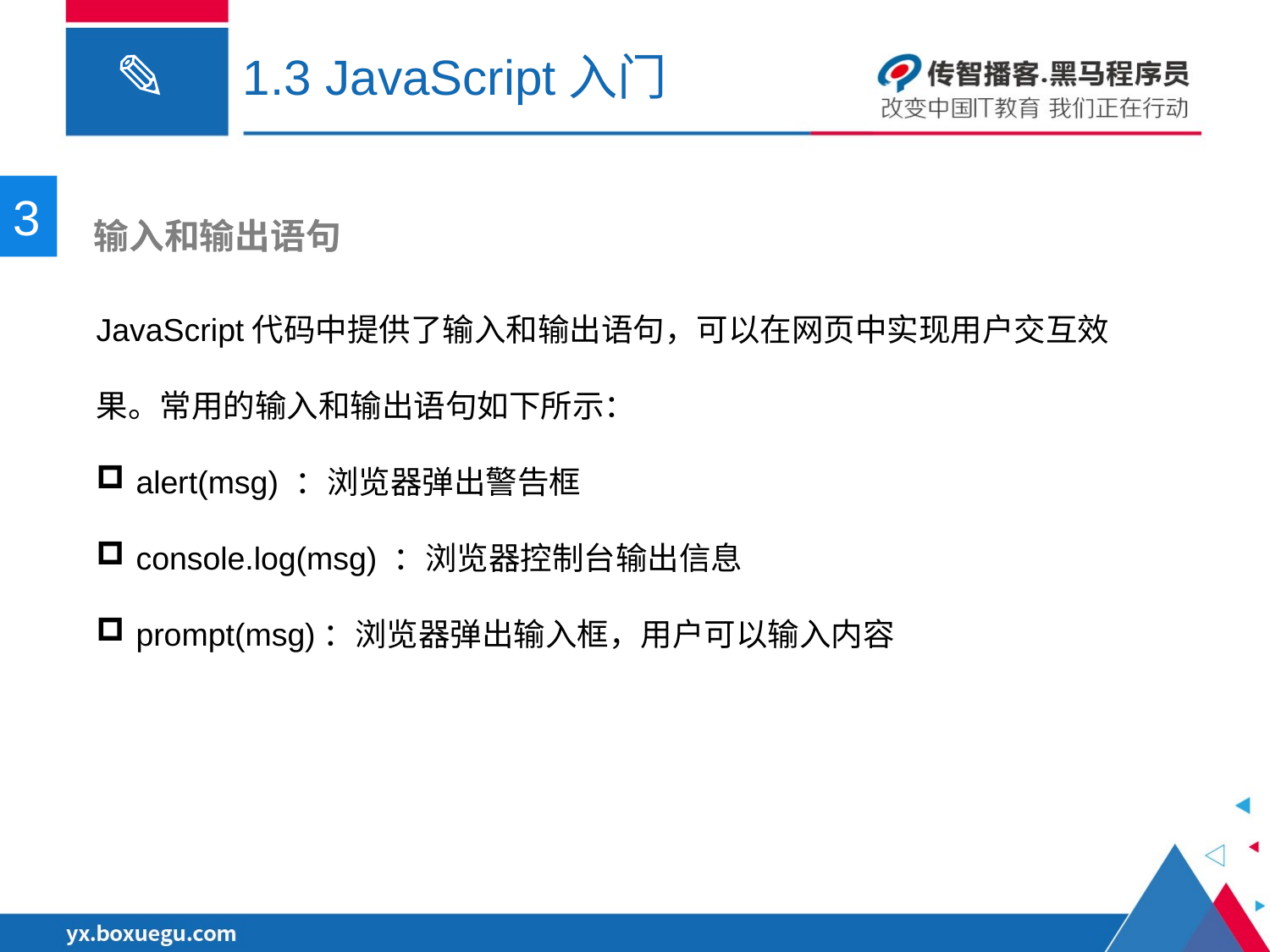

# 1.3 JavaScript入门

3
  输入和输出语句
JavaScript代码中提供了输入和输出语句，可以在网页中实现用户交互效果。常用的输入和输出语句如下所示：
alert(msg) ：浏览器弹出警告框
console.log(msg) ：浏览器控制台输出信息
prompt(msg)：浏览器弹出输入框，用户可以输入内容